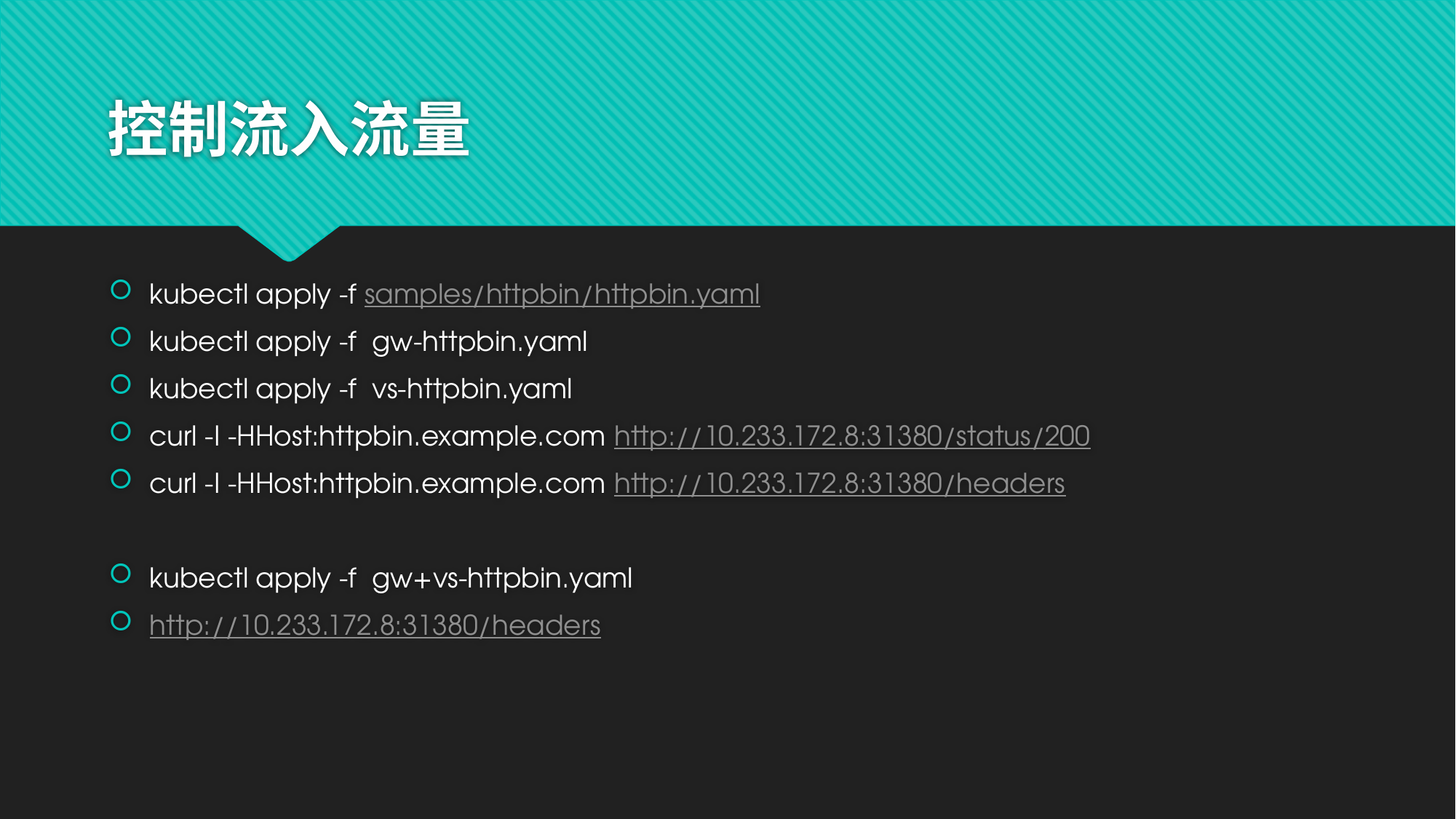

# 控制流入流量
kubectl apply -f samples/httpbin/httpbin.yaml
kubectl apply -f  gw-httpbin.yaml
kubectl apply -f  vs-httpbin.yaml
curl -I -HHost:httpbin.example.com http://10.233.172.8:31380/status/200
curl -I -HHost:httpbin.example.com http://10.233.172.8:31380/headers

kubectl apply -f  gw+vs-httpbin.yaml
http://10.233.172.8:31380/headers